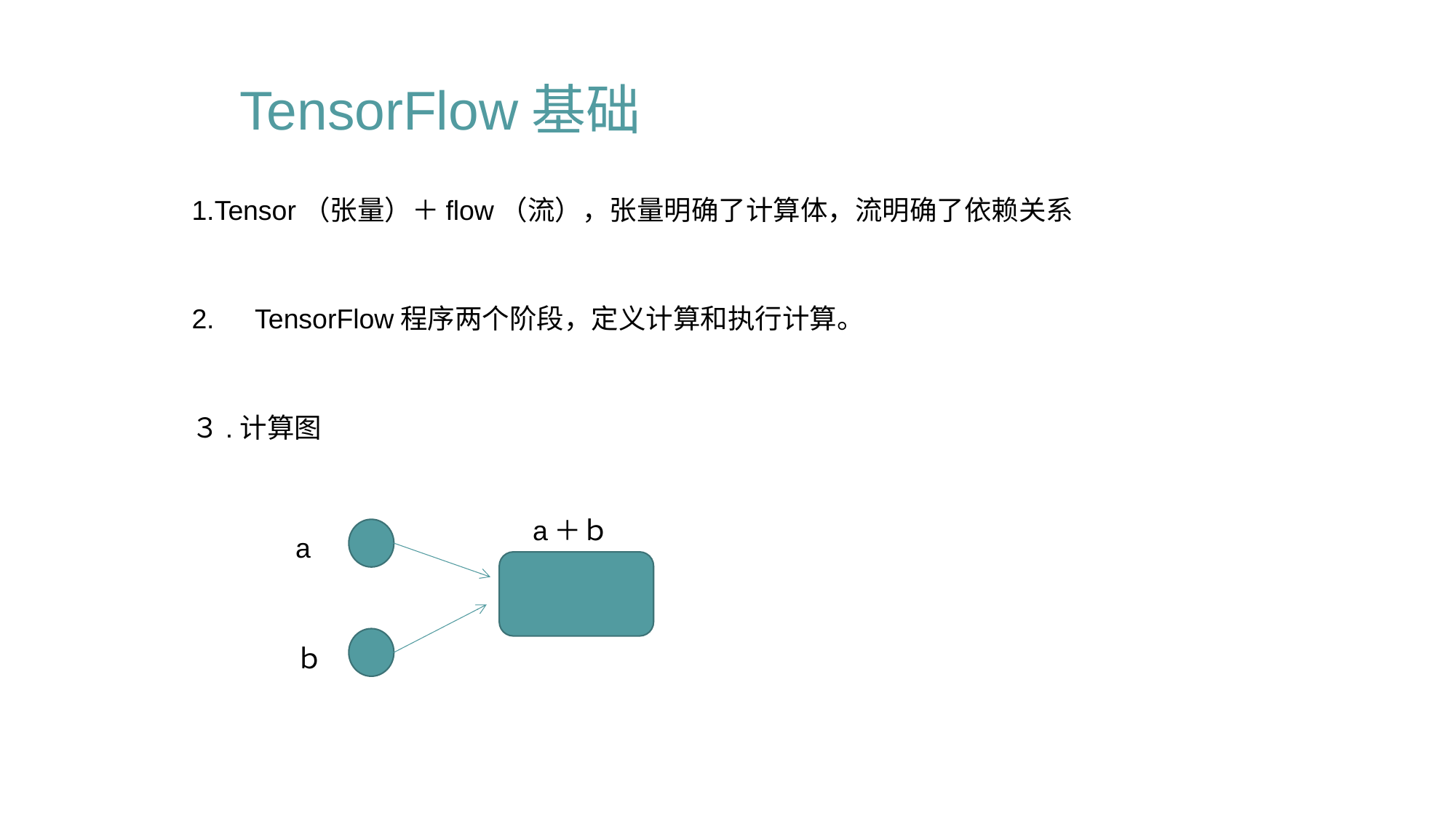

# TensorFlow基础
1.Tensor（张量）＋flow（流），张量明确了计算体，流明确了依赖关系

2.　TensorFlow程序两个阶段，定义计算和执行计算。

３.计算图

a＋ｂ

a

ｂ